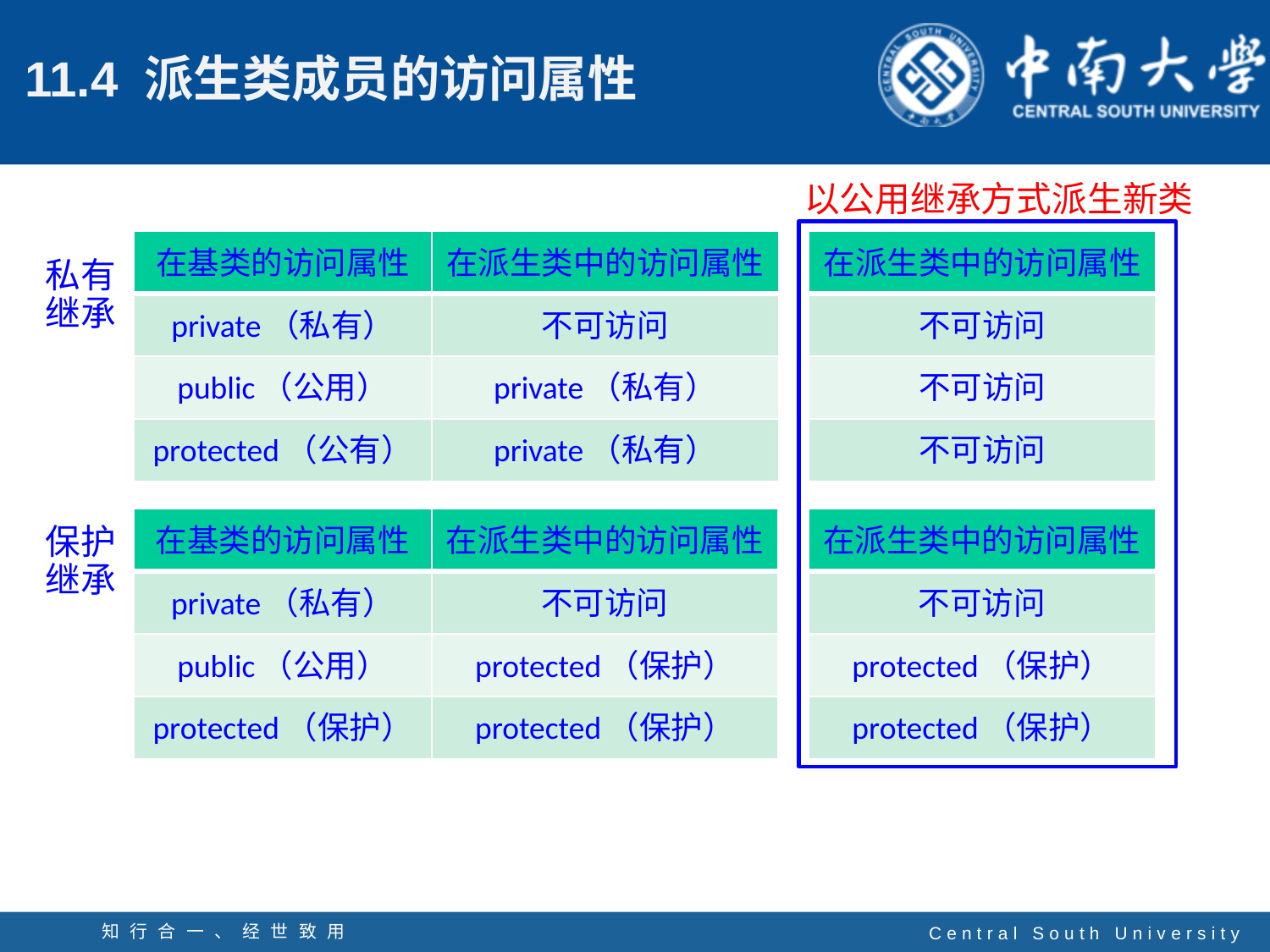

以公用继承方式派生新类

私有
继承

保护
继承

| 在基类的访问属性 | 在派生类中的访问属性 |
| --- | --- |
| private（私有） | 不可访问 |
| public（公用） | private（私有） |
| protected（公有） | private（私有） |
| 在派生类中的访问属性 |
| --- |
| 不可访问 |
| 不可访问 |
| 不可访问 |
| 在基类的访问属性 | 在派生类中的访问属性 |
| --- | --- |
| private（私有） | 不可访问 |
| public（公用） | protected（保护） |
| protected（保护） | protected（保护） |
| 在派生类中的访问属性 |
| --- |
| 不可访问 |
| protected（保护） |
| protected（保护） |

知行合一、经世致用
自强不息 厚德载物
Central South University